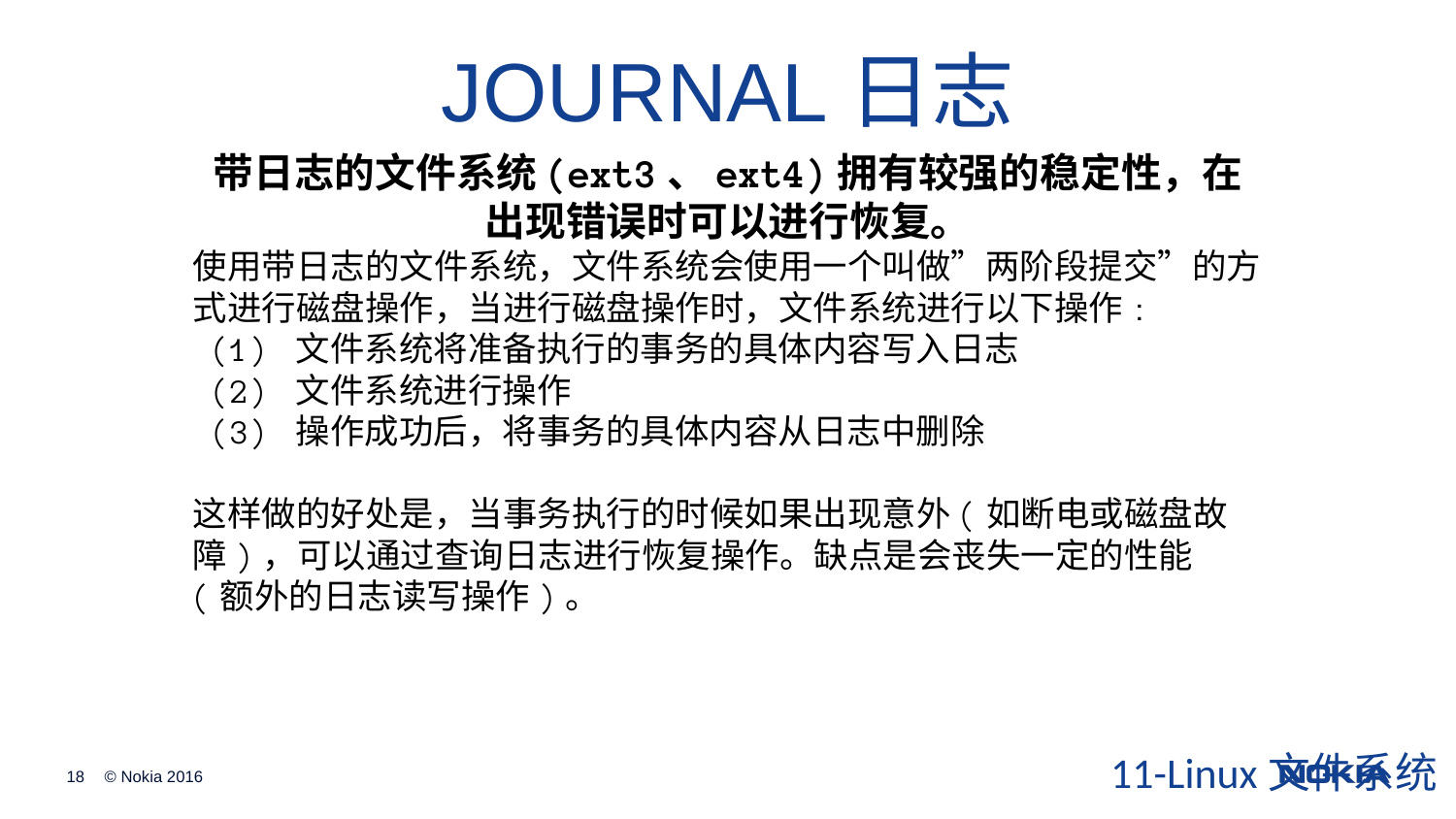

# JOURNAL日志
带日志的文件系统(ext3、ext4)拥有较强的稳定性，在出现错误时可以进行恢复。
使用带日志的文件系统，文件系统会使用一个叫做”两阶段提交”的方式进行磁盘操作，当进行磁盘操作时，文件系统进行以下操作:
 (1) 文件系统将准备执行的事务的具体内容写入日志
 (2) 文件系统进行操作
 (3) 操作成功后，将事务的具体内容从日志中删除

这样做的好处是，当事务执行的时候如果出现意外(如断电或磁盘故障)，可以通过查询日志进行恢复操作。缺点是会丧失一定的性能(额外的日志读写操作)。
11-Linux文件系统